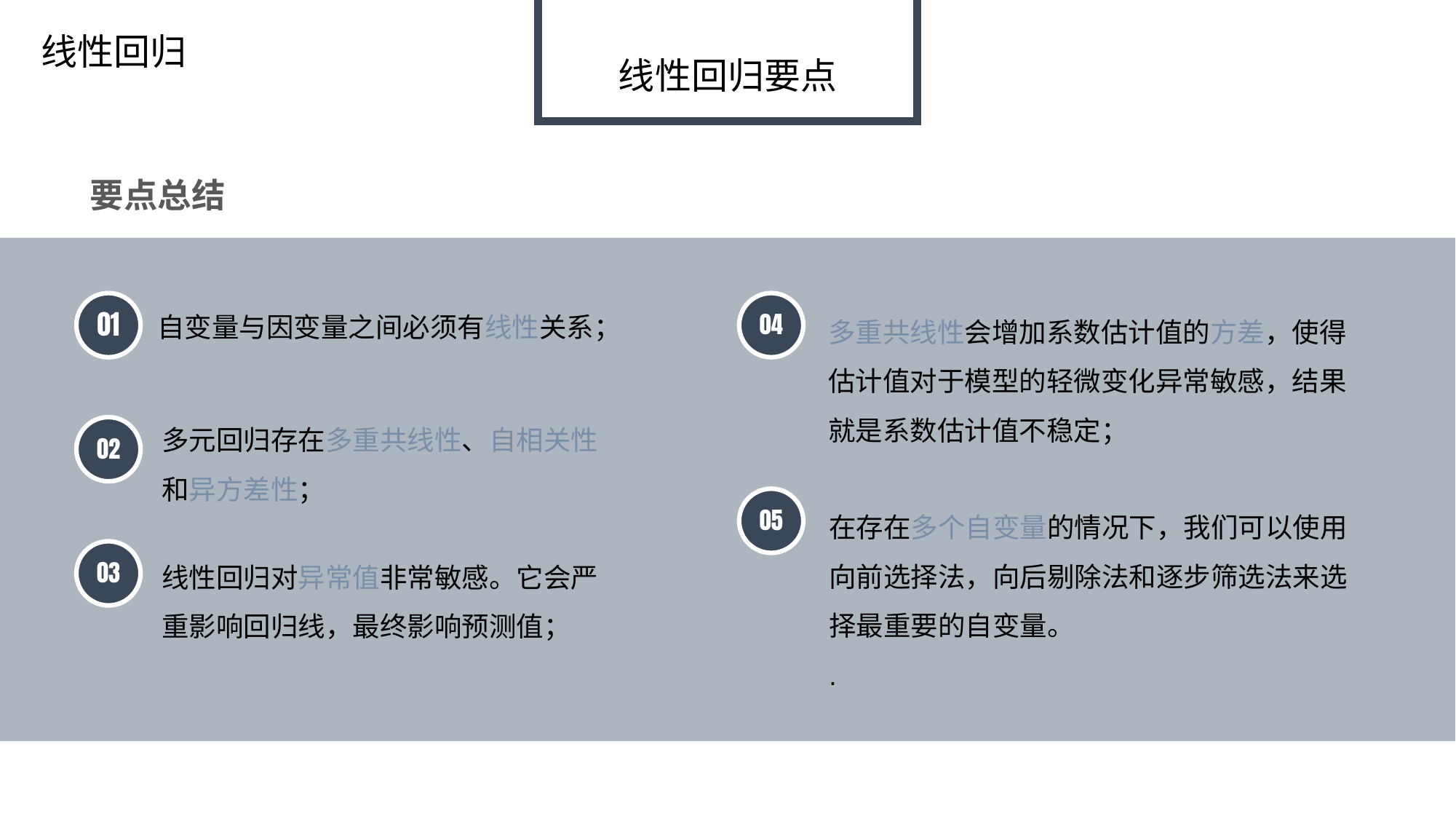

线性回归
线性回归要点
要点总结

自变量与因变量之间必须有线性关系；

01
04
多重共线性会增加系数估计值的方差，使得估计值对于模型的轻微变化异常敏感，结果就是系数估计值不稳定；
多元回归存在多重共线性、自相关性和异方差性；
02
05
在存在多个自变量的情况下，我们可以使用向前选择法，向后剔除法和逐步筛选法来选择最重要的自变量。
.
线性回归对异常值非常敏感。它会严重影响回归线，最终影响预测值；
03